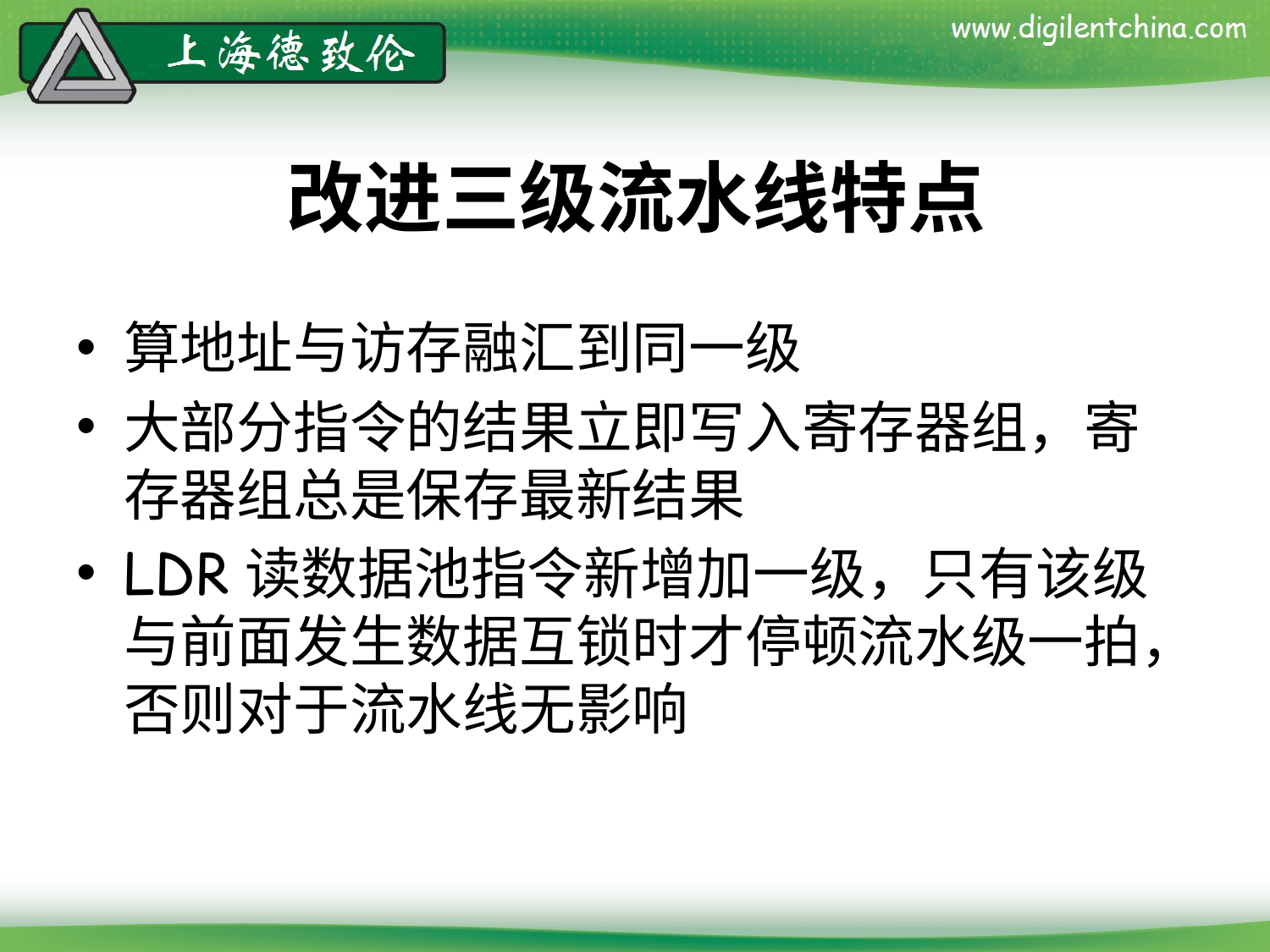

# 改进三级流水线特点
算地址与访存融汇到同一级
大部分指令的结果立即写入寄存器组，寄存器组总是保存最新结果
LDR读数据池指令新增加一级，只有该级与前面发生数据互锁时才停顿流水级一拍，否则对于流水线无影响